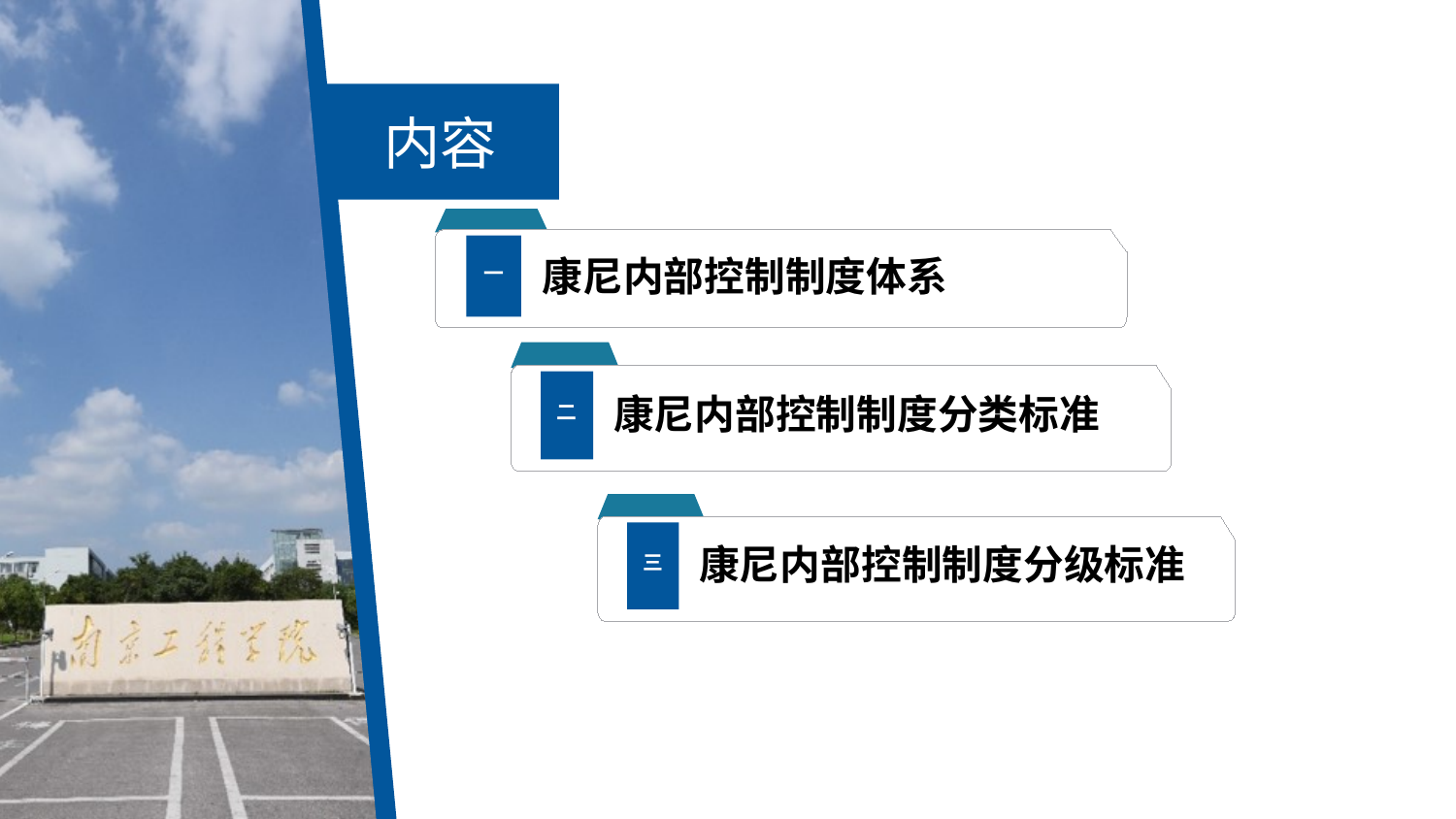

内容

康尼内部控制制度体系
一

康尼内部控制制度分类标准
二

康尼内部控制制度分级标准
三